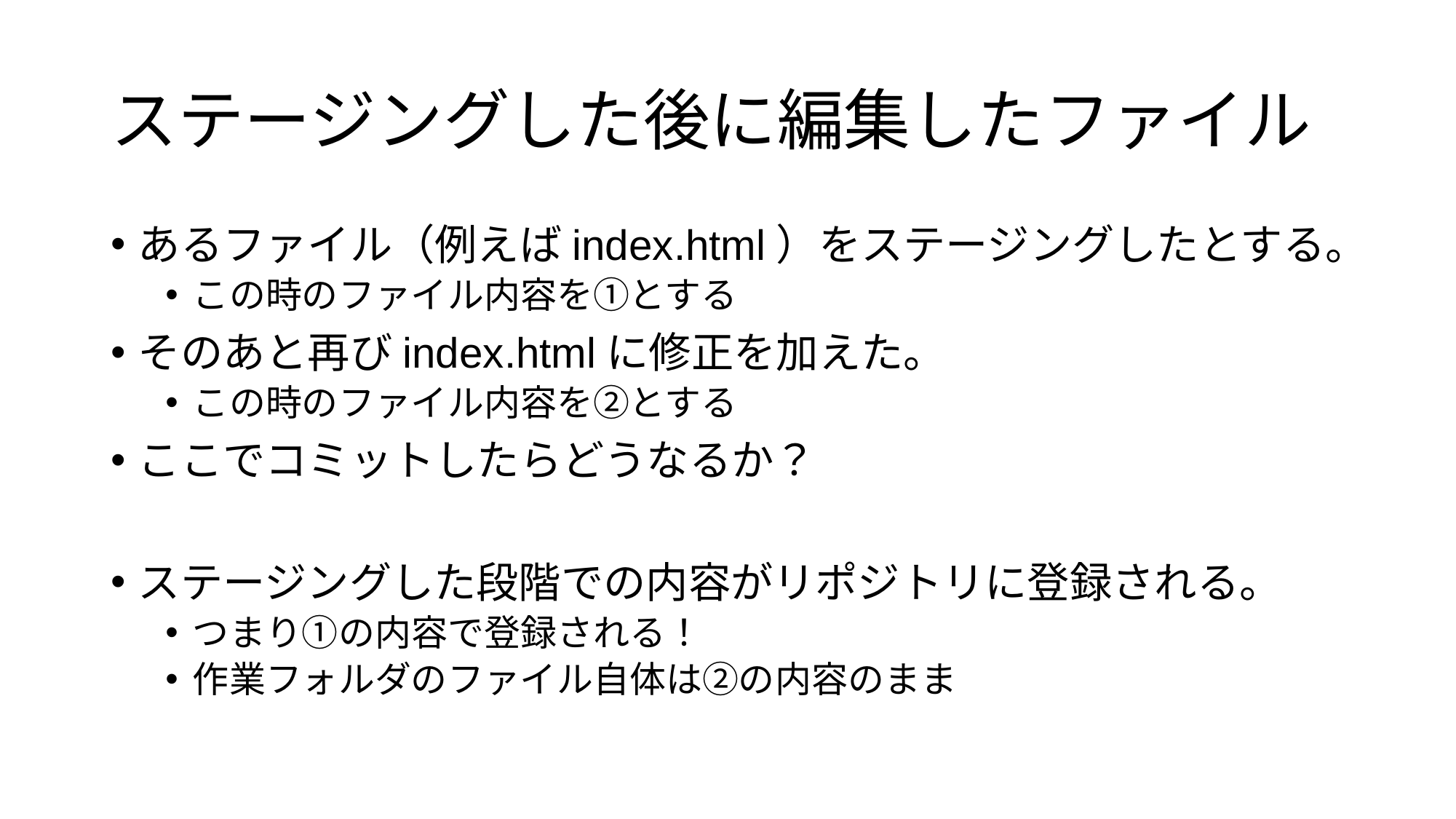

# ステージングした後に編集したファイル
あるファイル（例えばindex.html）をステージングしたとする。
この時のファイル内容を①とする
そのあと再びindex.htmlに修正を加えた。
この時のファイル内容を②とする
ここでコミットしたらどうなるか？

ステージングした段階での内容がリポジトリに登録される。
つまり①の内容で登録される！
作業フォルダのファイル自体は②の内容のまま